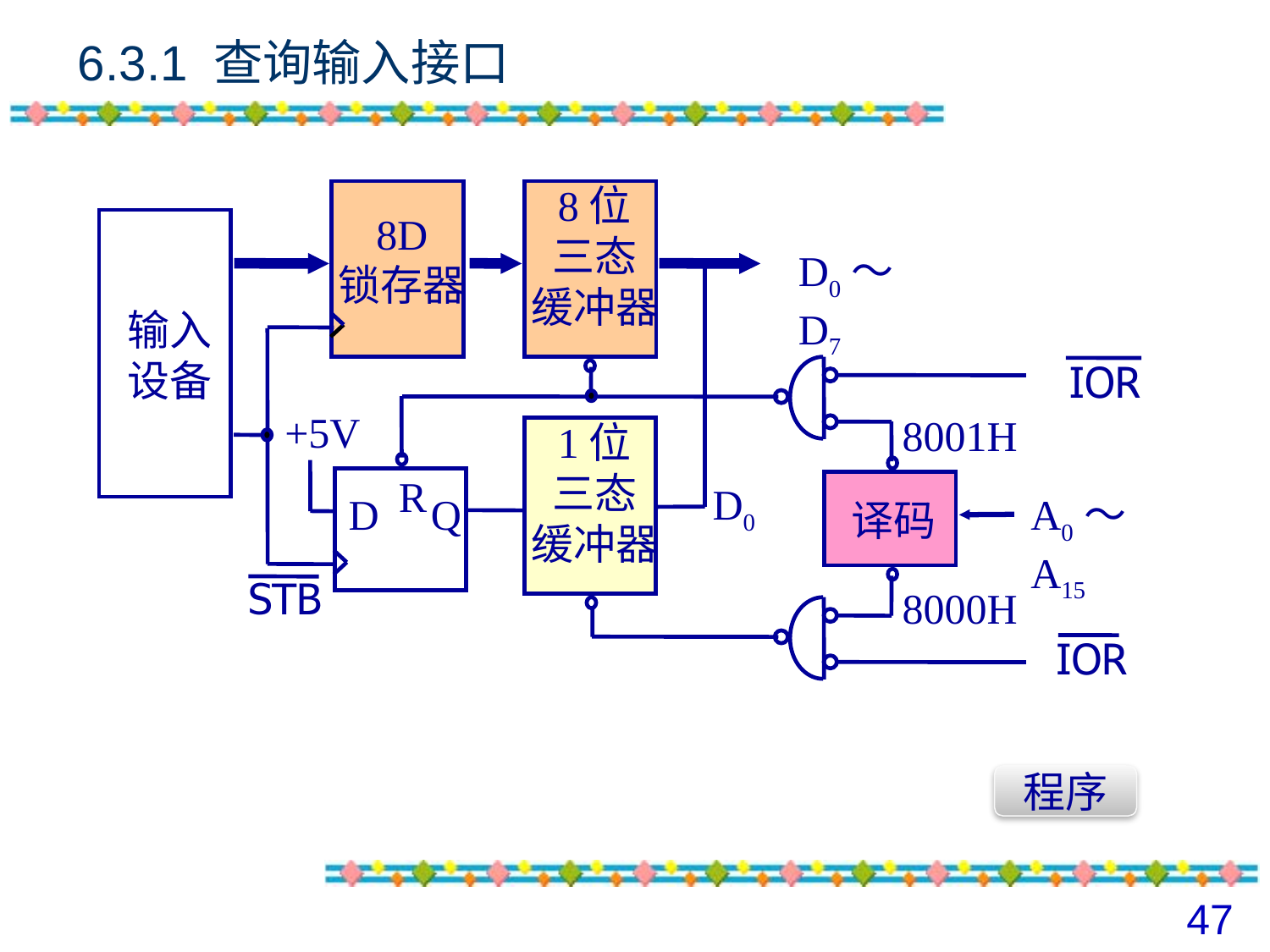

# 6.3.1 查询输入接口
8位
三态
缓冲器

8D
锁存器

输入
设备
D0～D7

IOR

+5V
8001H
1位
三态
缓冲器

R

D0
D
Q
A0～A15
译码

STB

8000H

IOR

程序